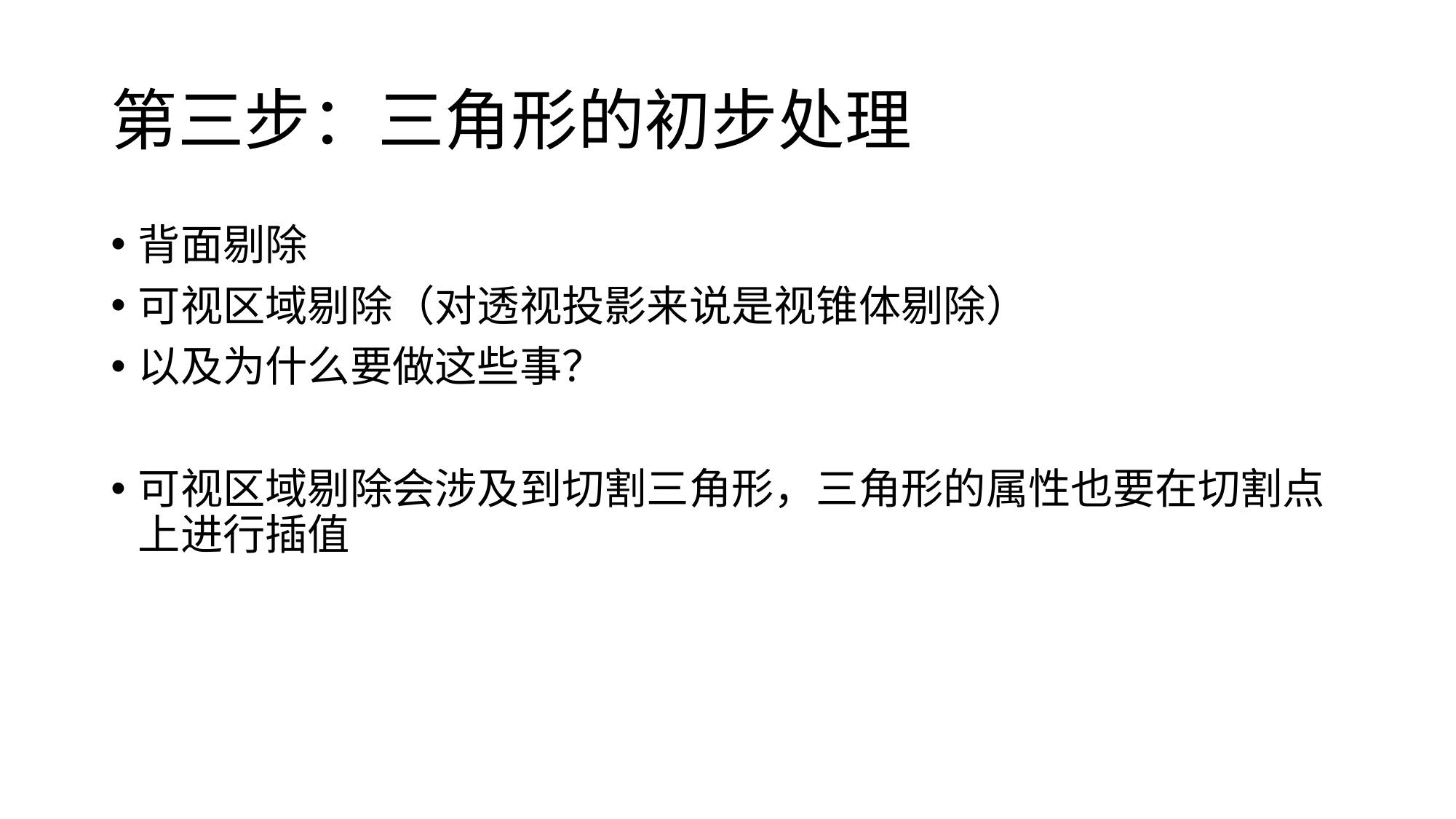

# 第三步：三角形的初步处理
背面剔除
可视区域剔除（对透视投影来说是视锥体剔除）
以及为什么要做这些事？

可视区域剔除会涉及到切割三角形，三角形的属性也要在切割点上进行插值